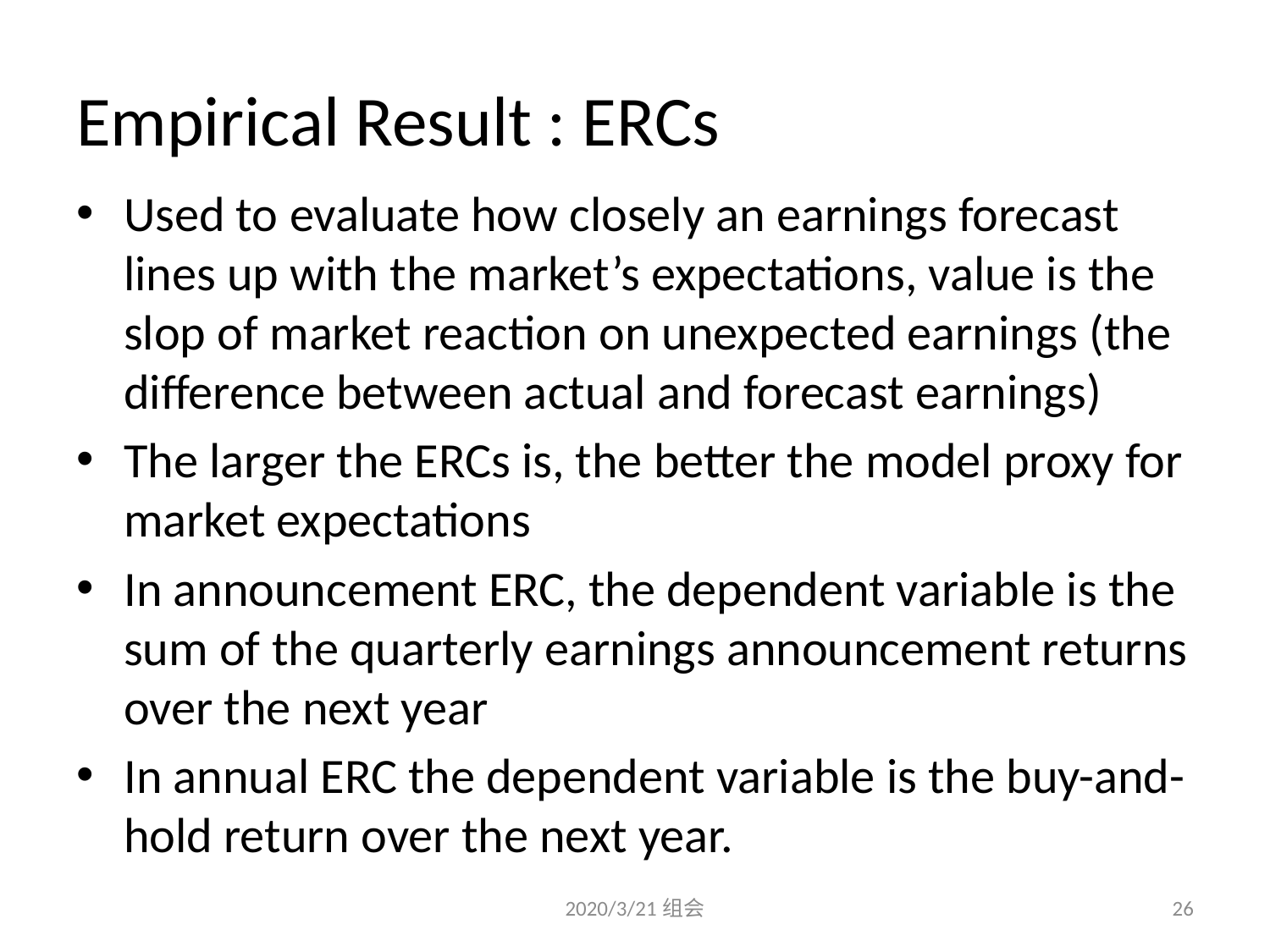

# Empirical Result : ERCs
Used to evaluate how closely an earnings forecast lines up with the market’s expectations, value is the slop of market reaction on unexpected earnings (the difference between actual and forecast earnings)
The larger the ERCs is, the better the model proxy for market expectations
In announcement ERC, the dependent variable is the sum of the quarterly earnings announcement returns over the next year
In annual ERC the dependent variable is the buy-and-hold return over the next year.

2020/3/21组会
26